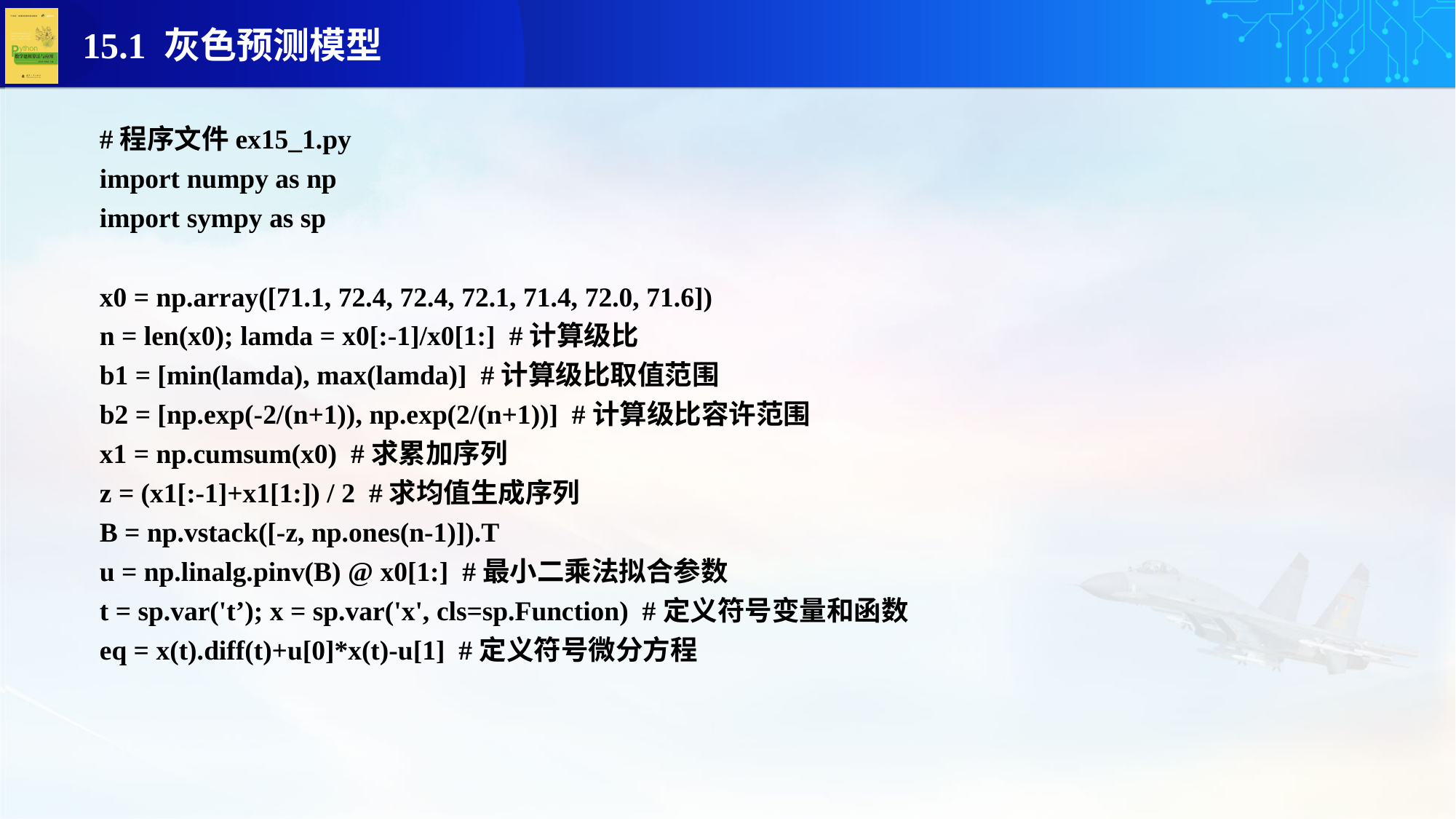

#程序文件ex15_1.py
import numpy as np
import sympy as sp

x0 = np.array([71.1, 72.4, 72.4, 72.1, 71.4, 72.0, 71.6])
n = len(x0); lamda = x0[:-1]/x0[1:]  #计算级比
b1 = [min(lamda), max(lamda)]  #计算级比取值范围
b2 = [np.exp(-2/(n+1)), np.exp(2/(n+1))]  #计算级比容许范围
x1 = np.cumsum(x0)  #求累加序列
z = (x1[:-1]+x1[1:]) / 2  #求均值生成序列
B = np.vstack([-z, np.ones(n-1)]).T
u = np.linalg.pinv(B) @ x0[1:]  #最小二乘法拟合参数
t = sp.var('t’); x = sp.var('x', cls=sp.Function)  #定义符号变量和函数
eq = x(t).diff(t)+u[0]*x(t)-u[1]  #定义符号微分方程